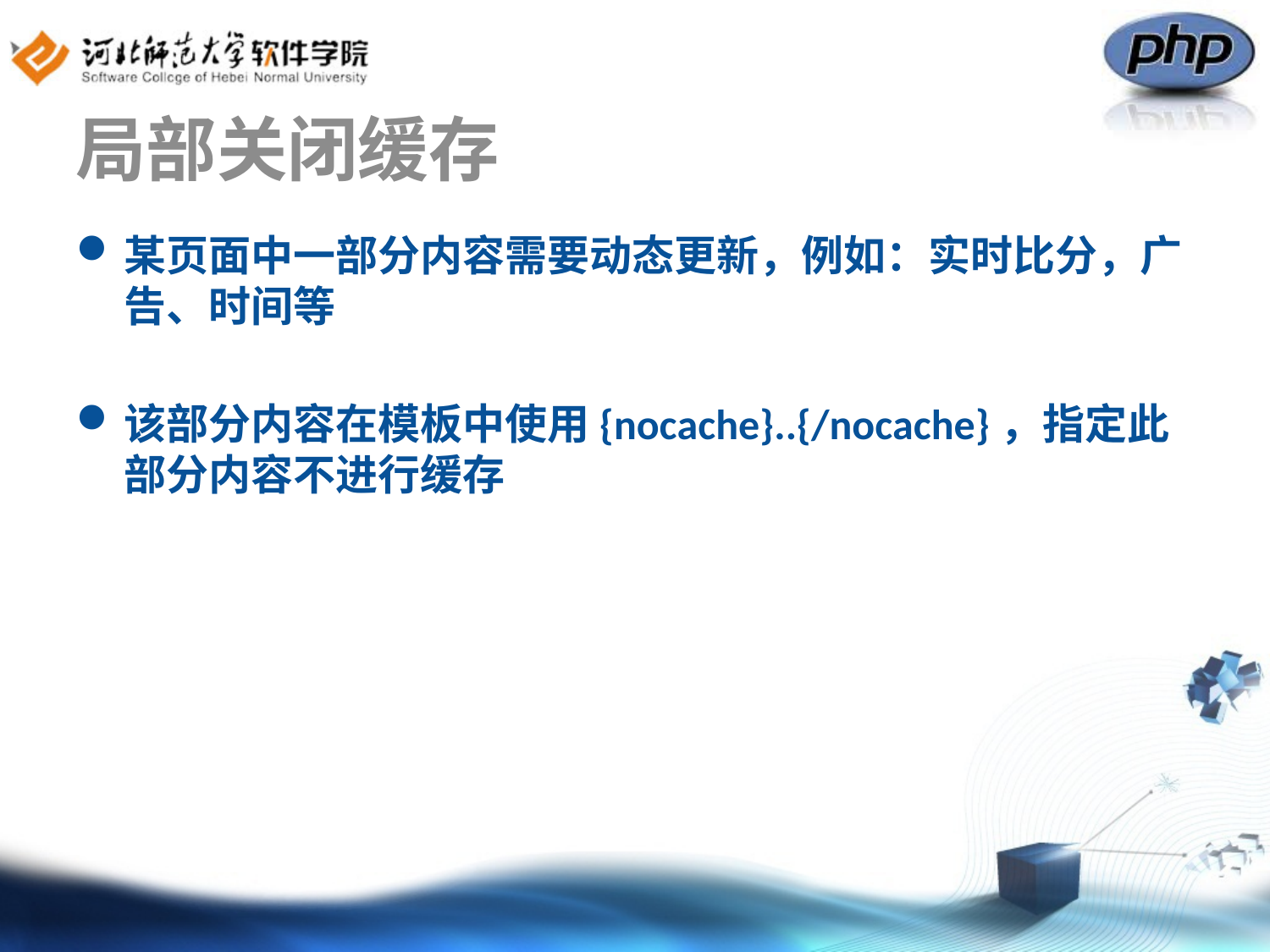

# 局部关闭缓存
某页面中一部分内容需要动态更新，例如：实时比分，广告、时间等

该部分内容在模板中使用{nocache}..{/nocache}，指定此部分内容不进行缓存